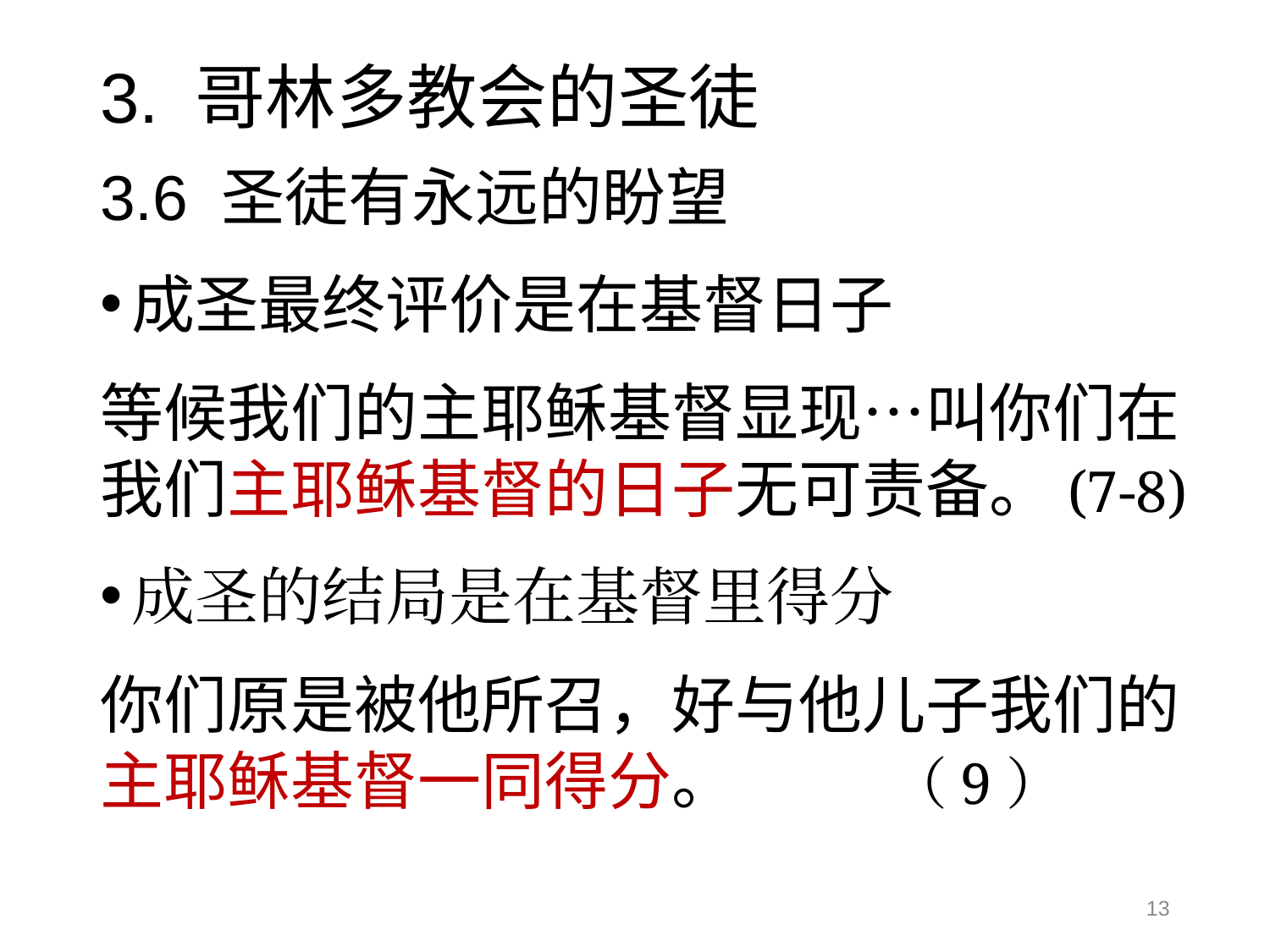

# 3. 哥林多教会的圣徒
3.6 圣徒有永远的盼望
成圣最终评价是在基督日子
等候我们的主耶稣基督显现…叫你们在我们主耶稣基督的日子无可责备。(7-8)
成圣的结局是在基督里得分
你们原是被他所召，好与他儿子我们的主耶稣基督一同得分。           （9）
13